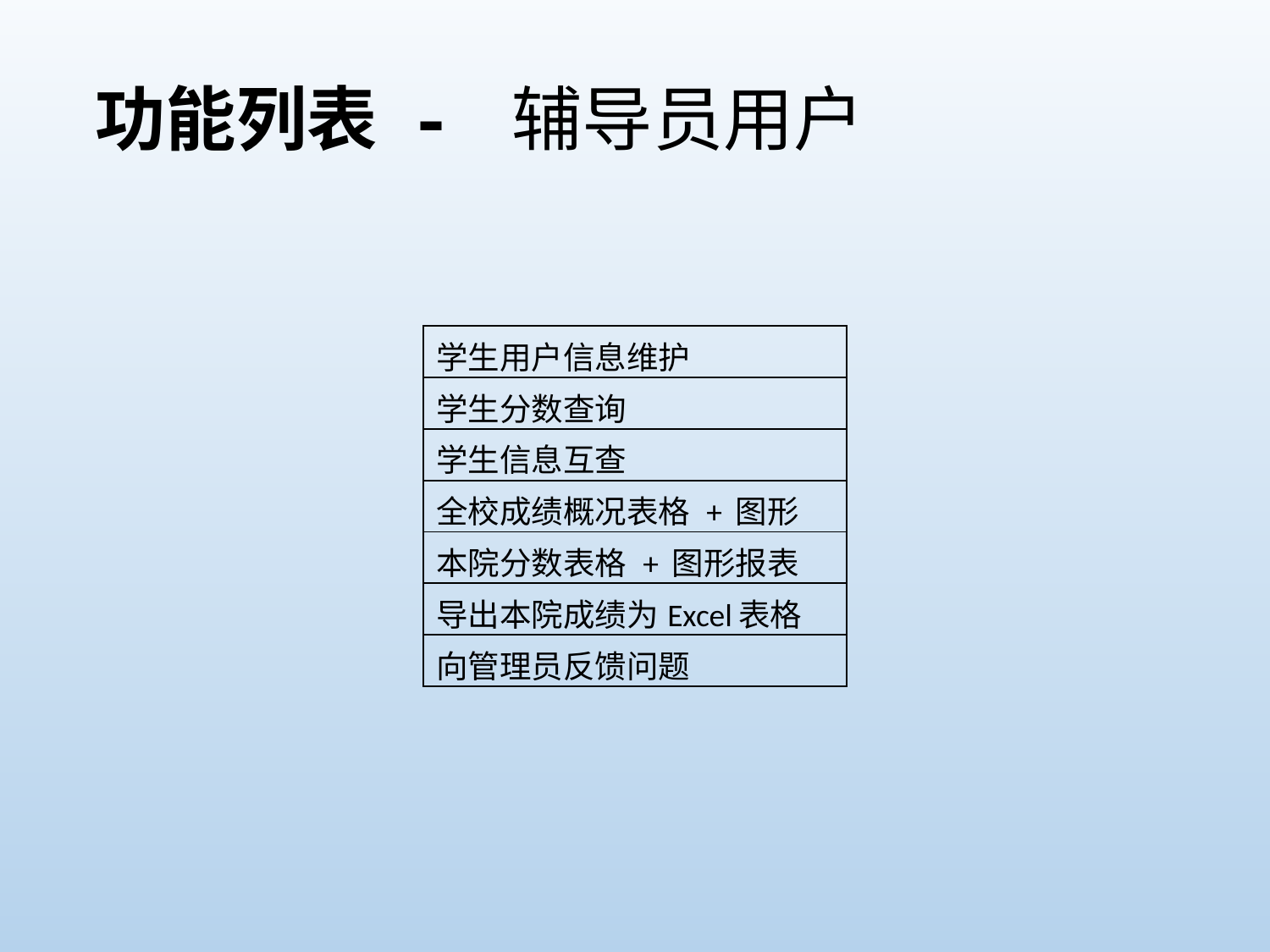

功能列表 - 辅导员用户

| 学生用户信息维护 |
| --- |
| 学生分数查询 |
| 学生信息互查 |
| 全校成绩概况表格 + 图形 |
| 本院分数表格 + 图形报表 |
| 导出本院成绩为Excel表格 |
| 向管理员反馈问题 |